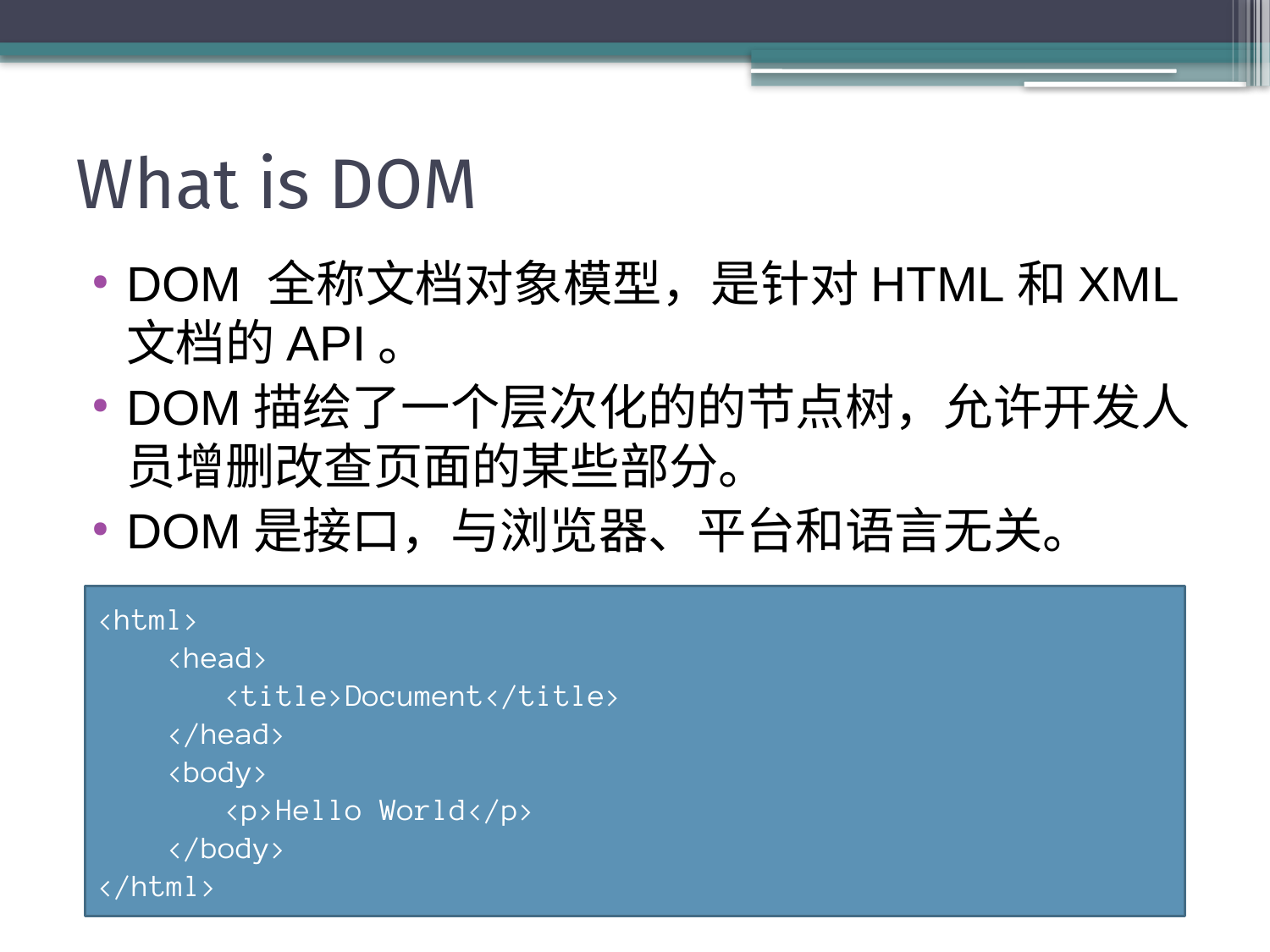

# What is DOM
DOM 全称文档对象模型，是针对HTML和XML文档的API。
DOM描绘了一个层次化的的节点树，允许开发人员增删改查页面的某些部分。
DOM是接口，与浏览器、平台和语言无关。
<html>
    <head>
	<title>Document</title>
    </head>
    <body>
	<p>Hello World</p>
    </body>
</html>